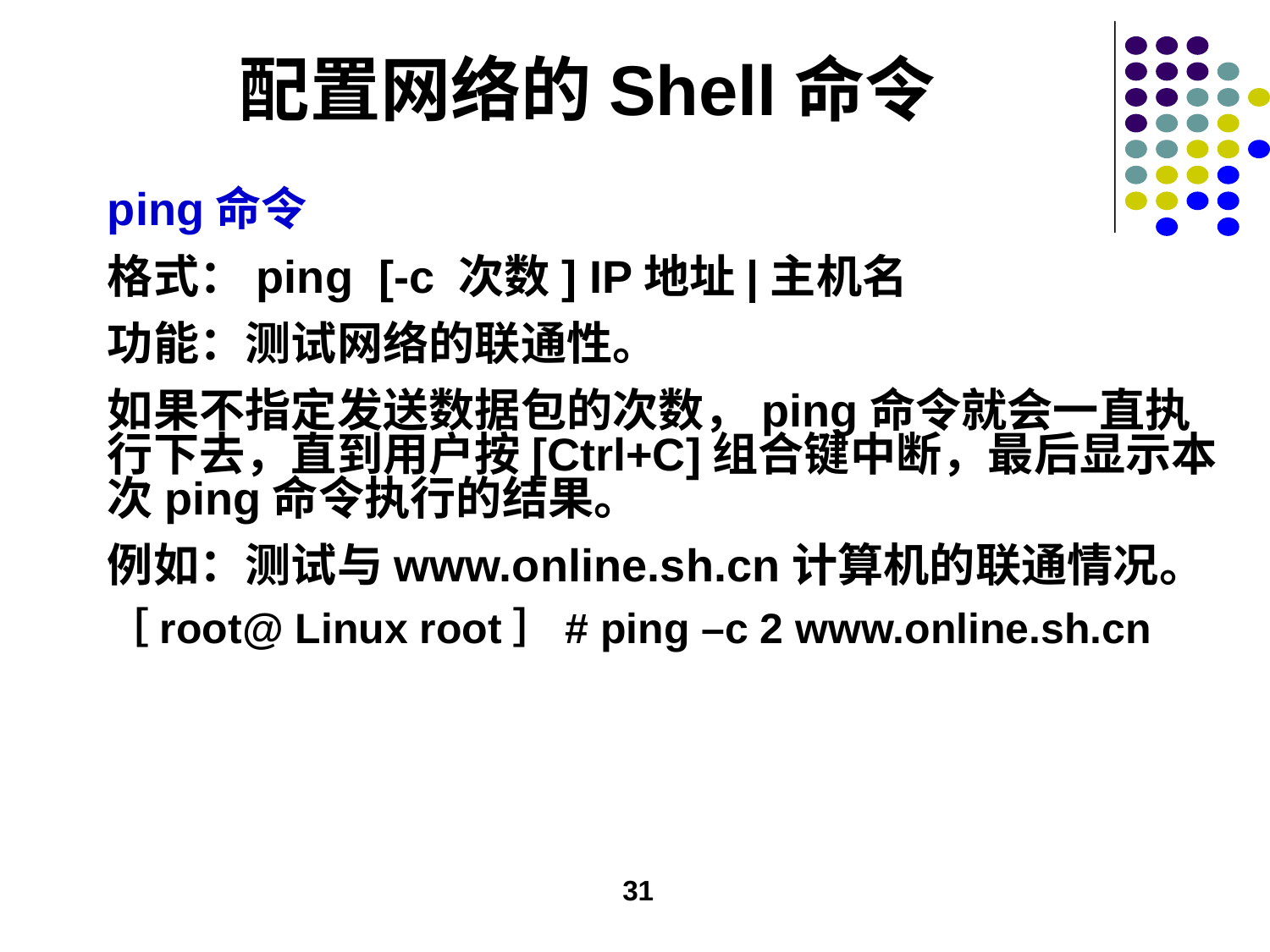

# 配置网络的Shell命令
ping命令
格式：ping  [-c 次数] IP地址|主机名
功能：测试网络的联通性。
如果不指定发送数据包的次数，ping命令就会一直执行下去，直到用户按[Ctrl+C]组合键中断，最后显示本次ping命令执行的结果。
例如：测试与www.online.sh.cn计算机的联通情况。
［root@ Linux root］# ping –c 2 www.online.sh.cn

31